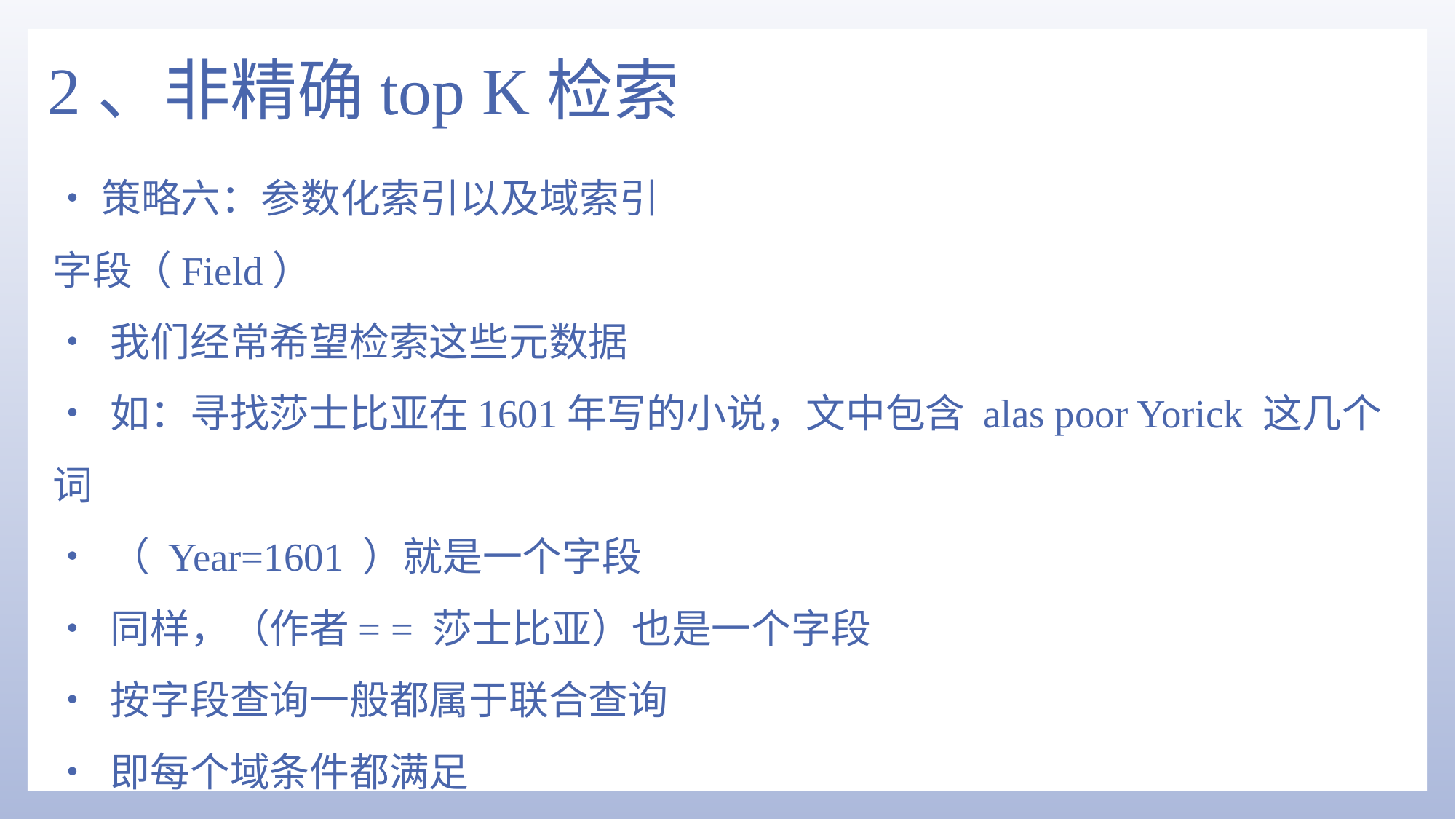

# 2、非精确top K检索
•策略六：参数化索引以及域索引
字段（Field）
• 我们经常希望检索这些元数据
• 如：寻找莎士比亚在1601年写的小说，文中包含 alas poor Yorick 这几个词
• （ Year=1601 ）就是一个字段
• 同样，（作者= = 莎士比亚）也是一个字段
• 按字段查询一般都属于联合查询
• 即每个域条件都满足